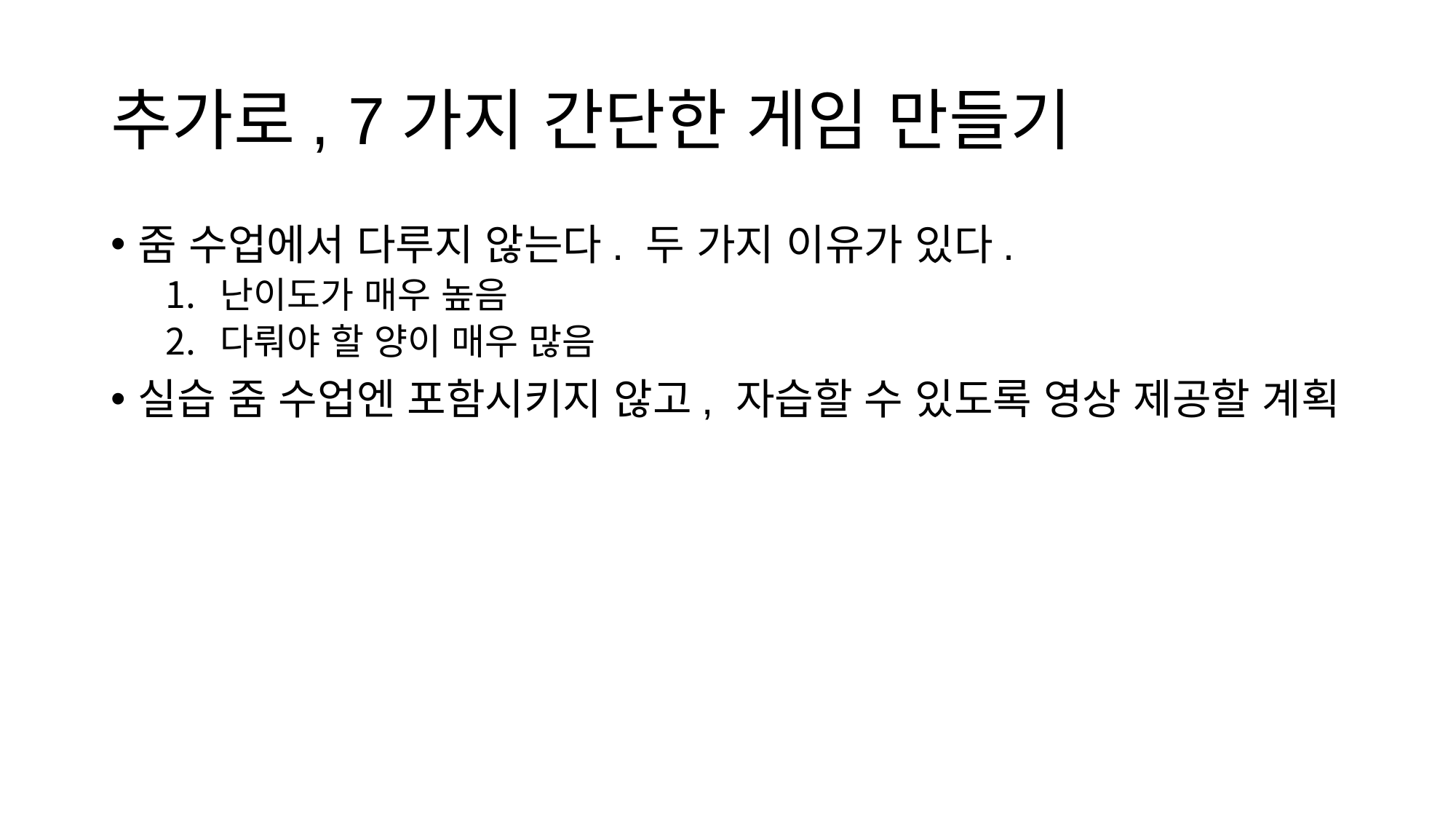

# 추가로, 7가지 간단한 게임 만들기
줌 수업에서 다루지 않는다. 두 가지 이유가 있다.
난이도가 매우 높음
다뤄야 할 양이 매우 많음
실습 줌 수업엔 포함시키지 않고, 자습할 수 있도록 영상 제공할 계획